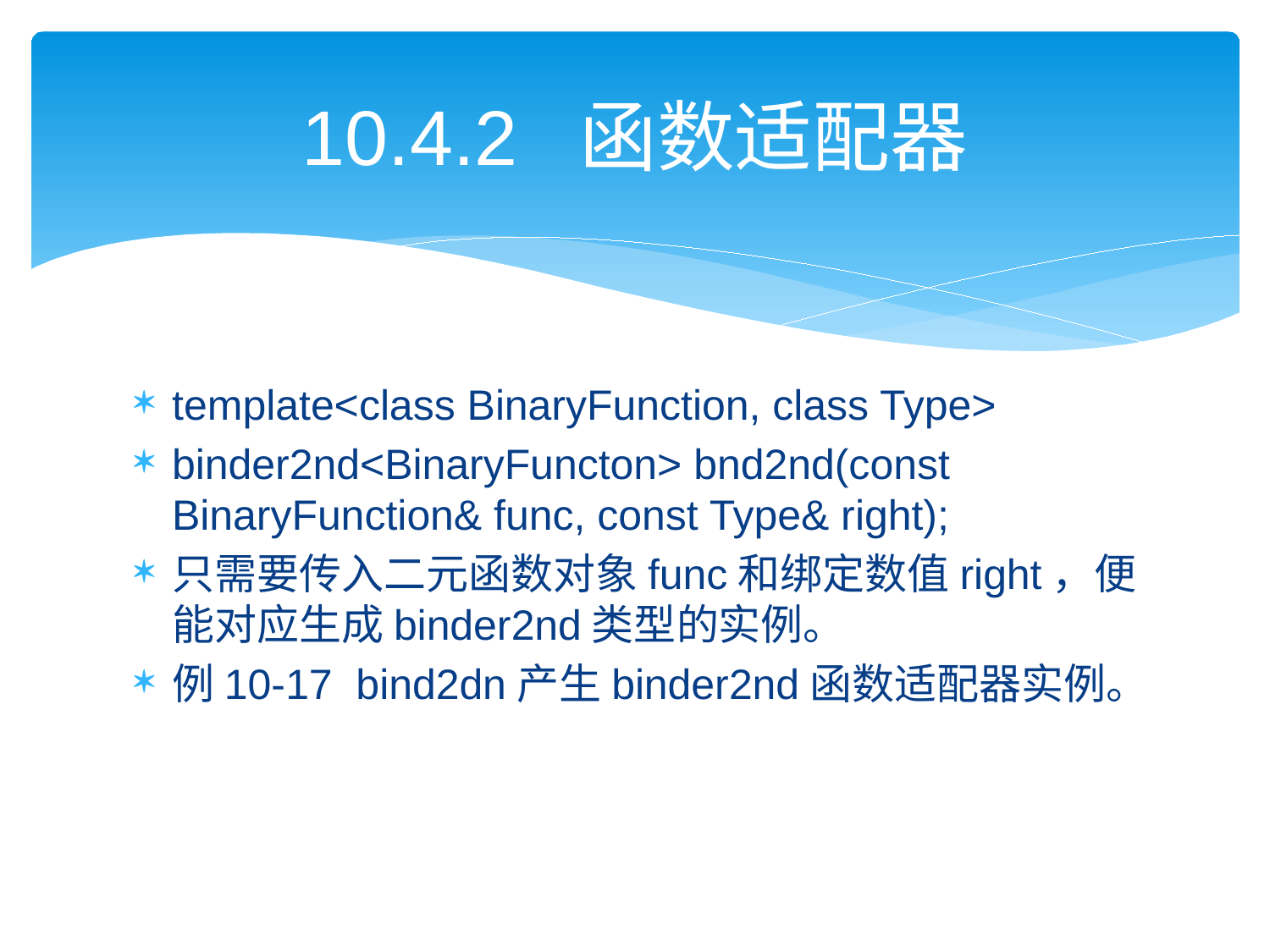

# 10.4.2  函数适配器
template<class BinaryFunction, class Type>
binder2nd<BinaryFuncton> bnd2nd(const BinaryFunction& func, const Type& right);
只需要传入二元函数对象func和绑定数值right，便能对应生成binder2nd类型的实例。
例10-17  bind2dn产生binder2nd函数适配器实例。